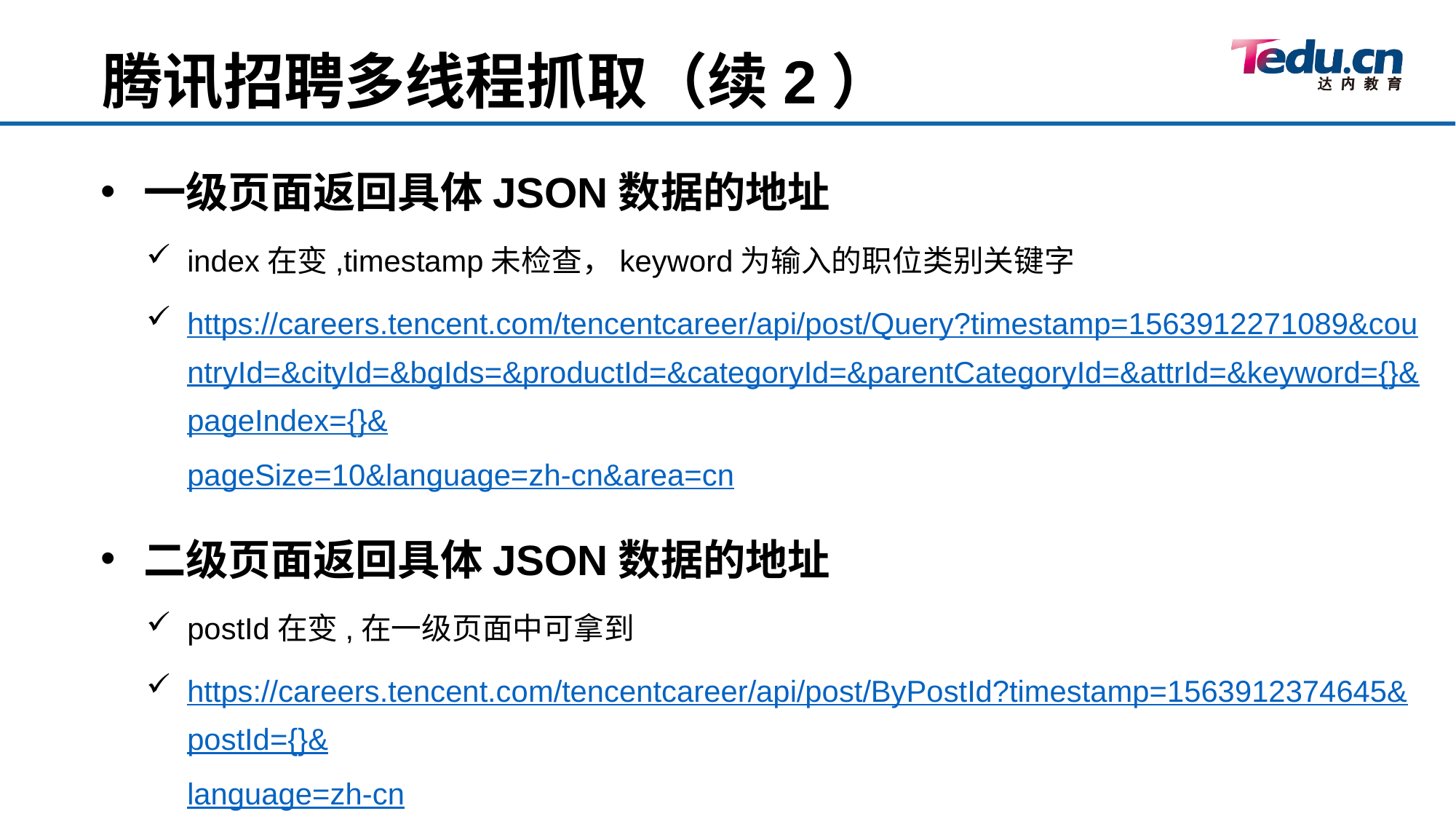

腾讯招聘多线程抓取（续2）
一级页面返回具体JSON数据的地址
index在变,timestamp未检查，keyword为输入的职位类别关键字
https://careers.tencent.com/tencentcareer/api/post/Query?timestamp=1563912271089&countryId=&cityId=&bgIds=&productId=&categoryId=&parentCategoryId=&attrId=&keyword={}&pageIndex={}&pageSize=10&language=zh-cn&area=cn
二级页面返回具体JSON数据的地址
postId在变,在一级页面中可拿到
https://careers.tencent.com/tencentcareer/api/post/ByPostId?timestamp=1563912374645&postId={}&language=zh-cn